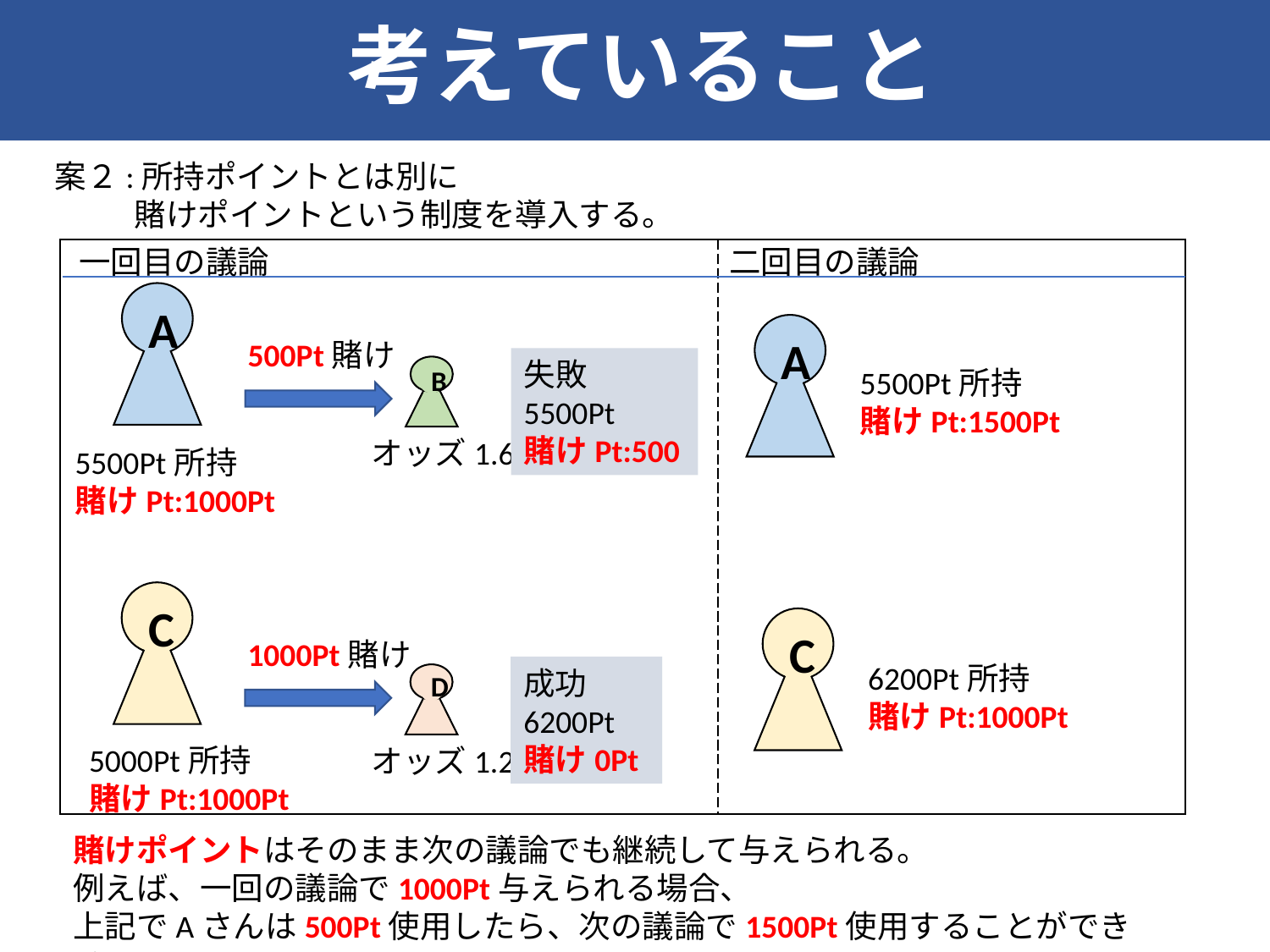

考えていること
案２:所持ポイントとは別に
          賭けポイントという制度を導入する。
二回目の議論
一回目の議論

A
500Pt賭け
失敗
5500Pt
賭けPt:500

B

オッズ1.6
5500Pt所持
賭けPt:1000Pt

C
1000Pt賭け
成功
6200Pt
賭け0Pt

D

5000Pt所持
賭けPt:1000Pt
オッズ1.2

A
5500Pt所持
賭けPt:1500Pt

C
6200Pt所持
賭けPt:1000Pt
賭けポイントはそのまま次の議論でも継続して与えられる。
例えば、一回の議論で1000Pt与えられる場合、
上記でAさんは500Pt使用したら、次の議論で1500Pt使用することができる。